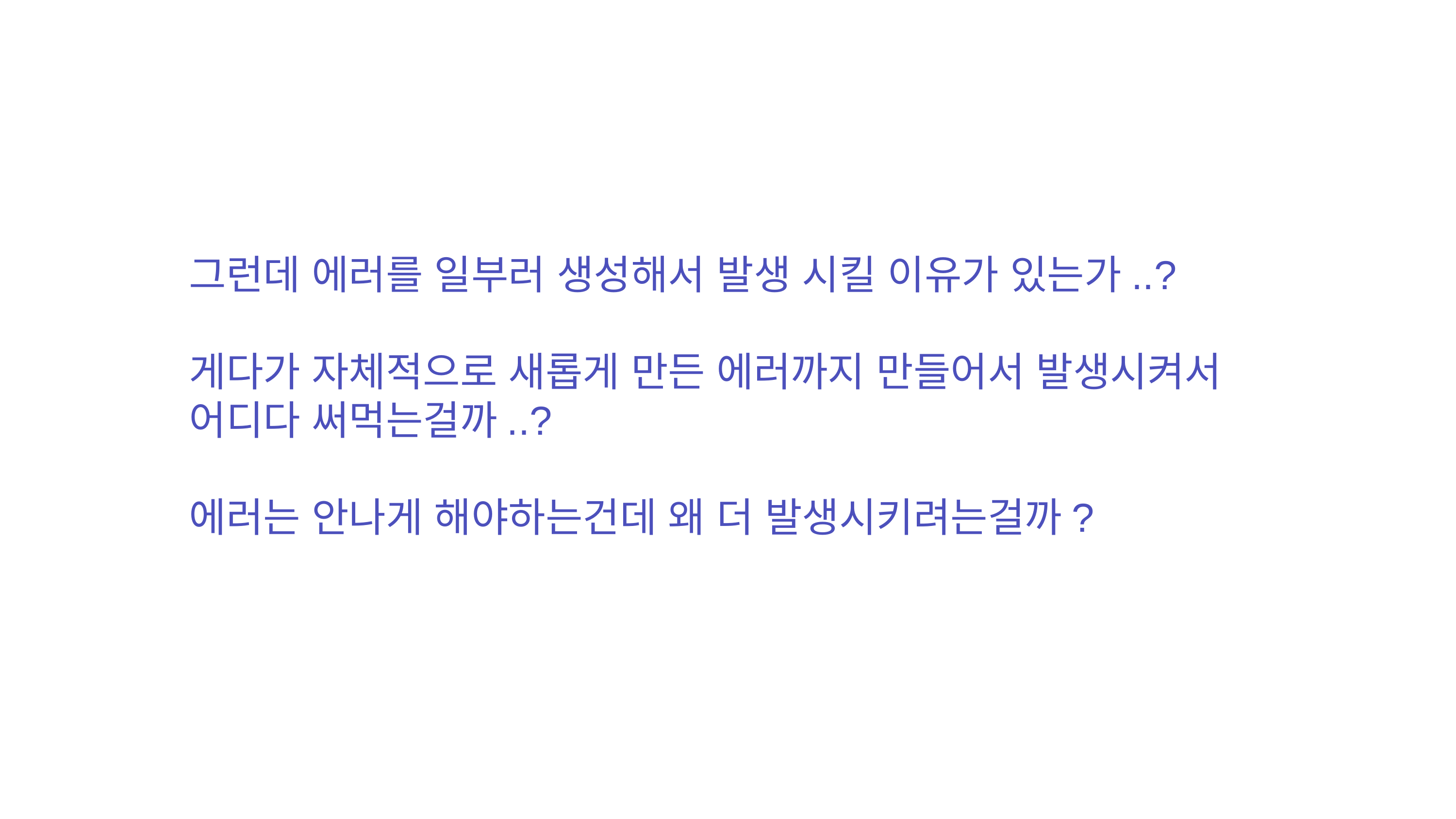

그런데 에러를 일부러 생성해서 발생 시킬 이유가 있는가..?

게다가 자체적으로 새롭게 만든 에러까지 만들어서 발생시켜서 어디다 써먹는걸까..?

에러는 안나게 해야하는건데 왜 더 발생시키려는걸까?